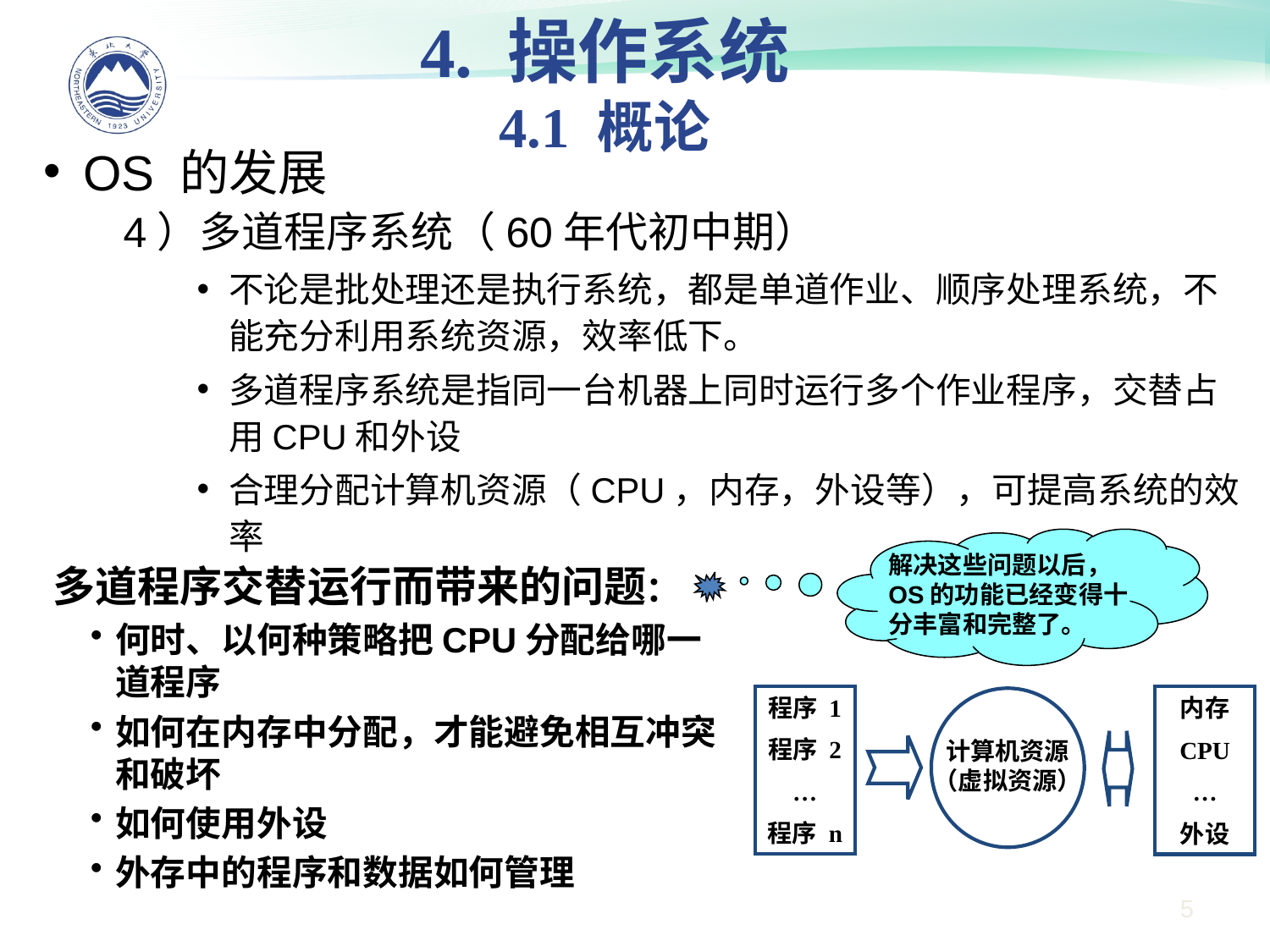

4. 操作系统
4.1 概论
OS 的发展
4）多道程序系统（60年代初中期）
不论是批处理还是执行系统，都是单道作业、顺序处理系统，不能充分利用系统资源，效率低下。
多道程序系统是指同一台机器上同时运行多个作业程序，交替占用CPU和外设
合理分配计算机资源（CPU，内存，外设等），可提高系统的效率
解决这些问题以后，OS的功能已经变得十分丰富和完整了。
	多道程序交替运行而带来的问题：
何时、以何种策略把CPU分配给哪一道程序
如何在内存中分配，才能避免相互冲突和破坏
如何使用外设
外存中的程序和数据如何管理

程序 1
程序 2
…
程序 n
内存
CPU
…
外设
计算机资源
（虚拟资源）

5